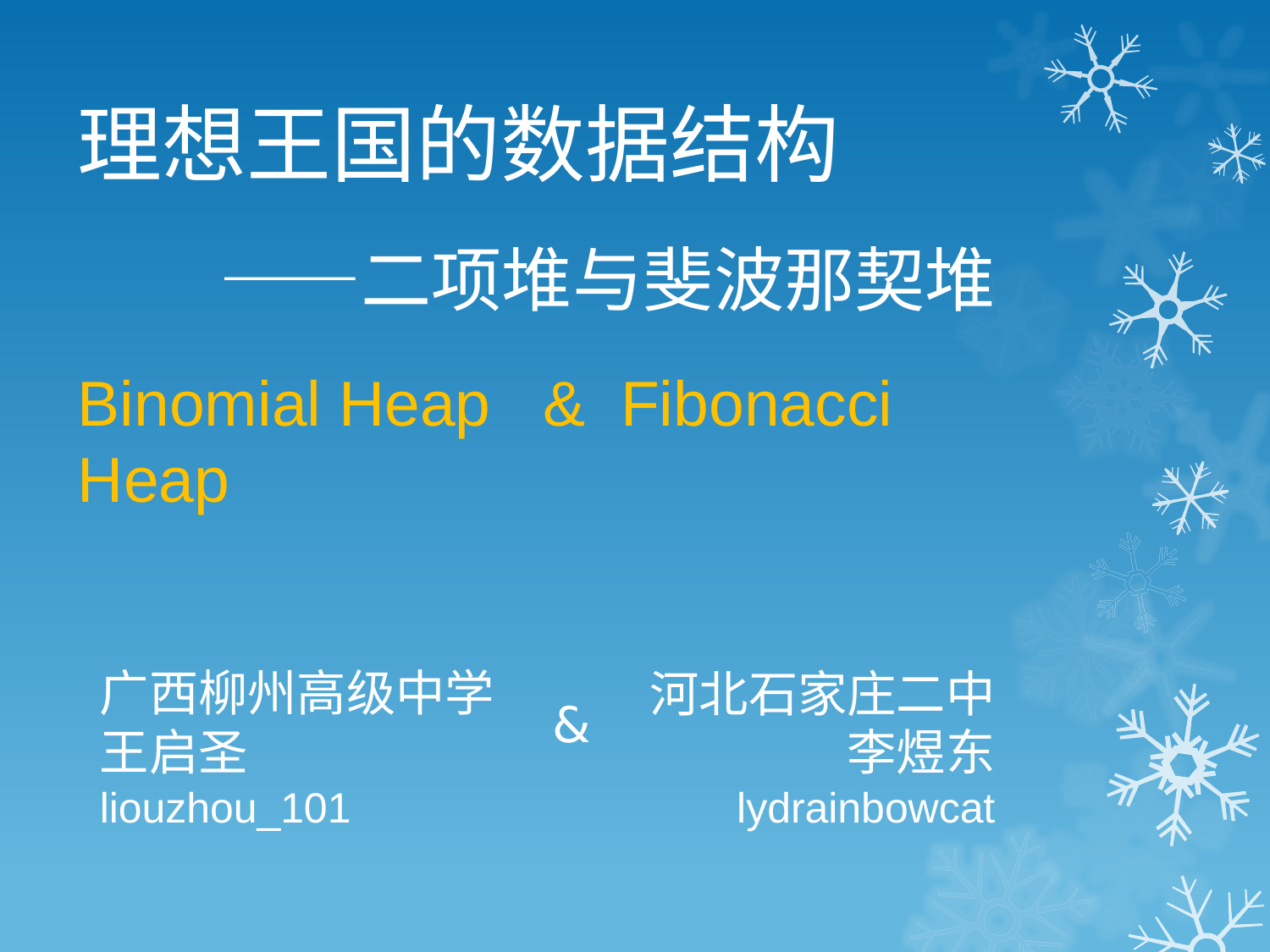

# 理想王国的数据结构 ——二项堆与斐波那契堆
Binomial Heap   &  Fibonacci Heap

广西柳州高级中学
王启圣
liouzhou_101
河北石家庄二中
李煜东
lydrainbowcat
&